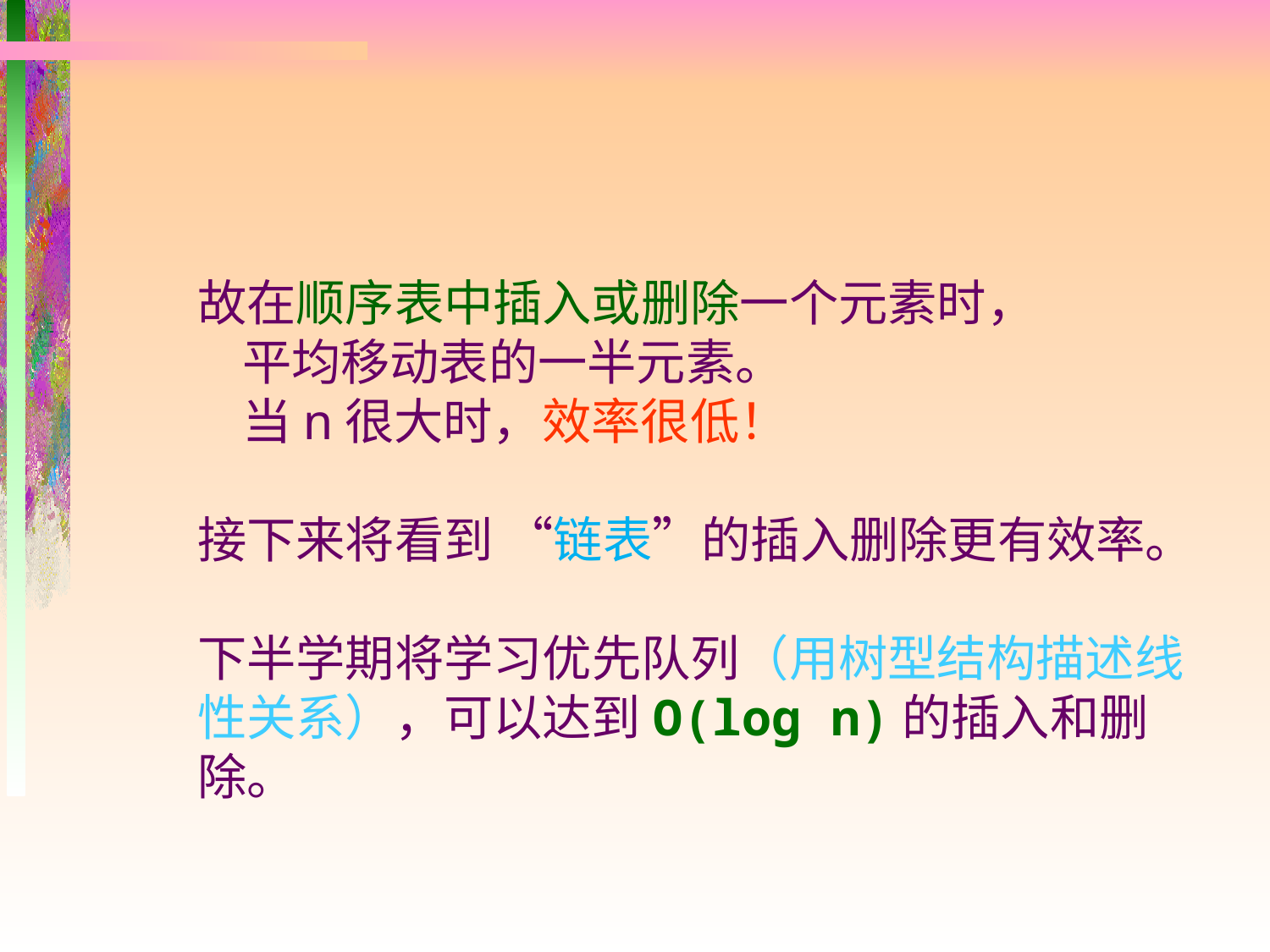

故在顺序表中插入或删除一个元素时，
   平均移动表的一半元素。
   当n很大时，效率很低！

接下来将看到 “链表”的插入删除更有效率。

下半学期将学习优先队列（用树型结构描述线性关系），可以达到O(log n)的插入和删除。